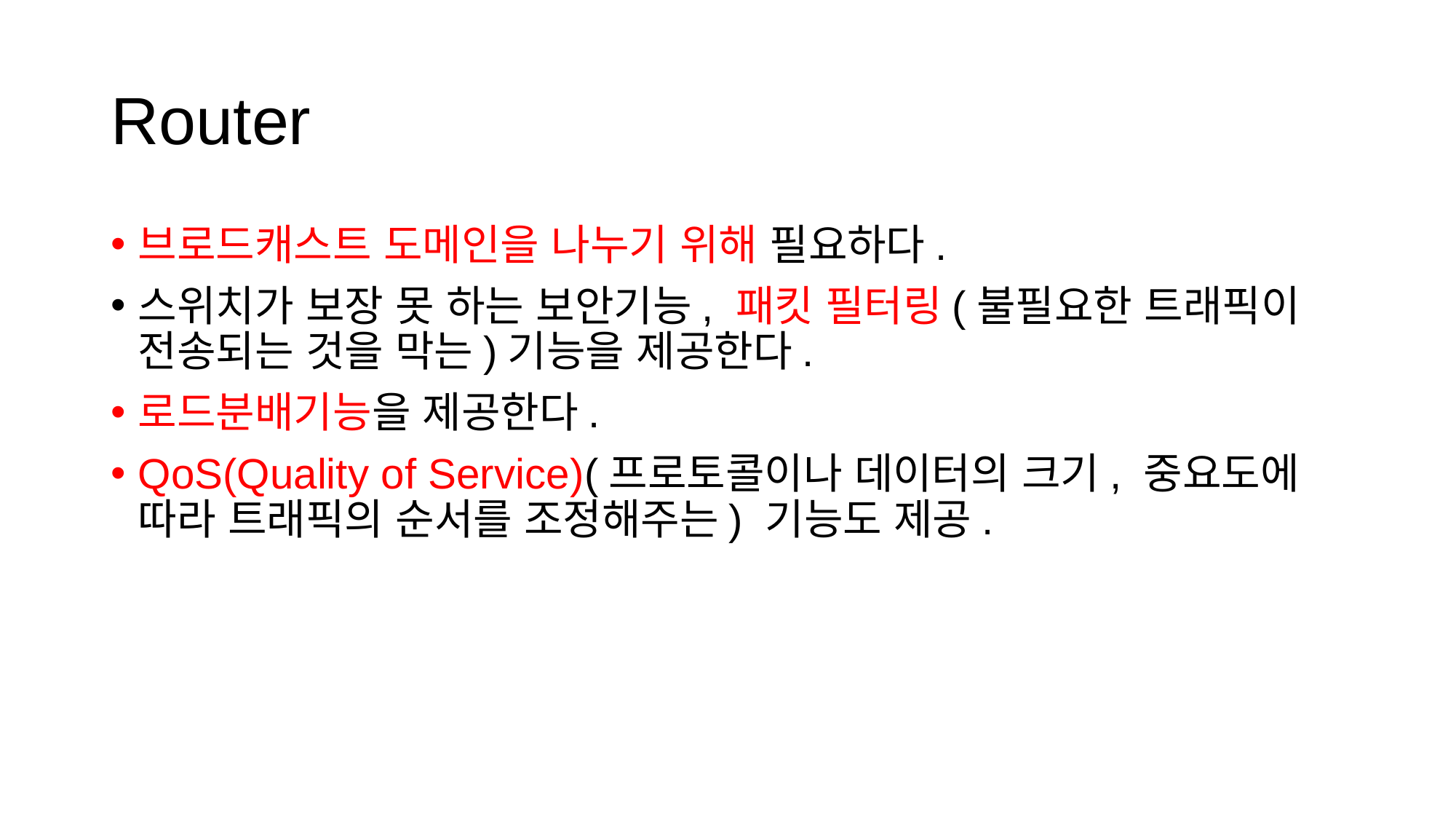

# Router
브로드캐스트 도메인을 나누기 위해 필요하다.
스위치가 보장 못 하는 보안기능, 패킷 필터링(불필요한 트래픽이 전송되는 것을 막는)기능을 제공한다.
로드분배기능을 제공한다.
QoS(Quality of Service)(프로토콜이나 데이터의 크기, 중요도에 따라 트래픽의 순서를 조정해주는) 기능도 제공.